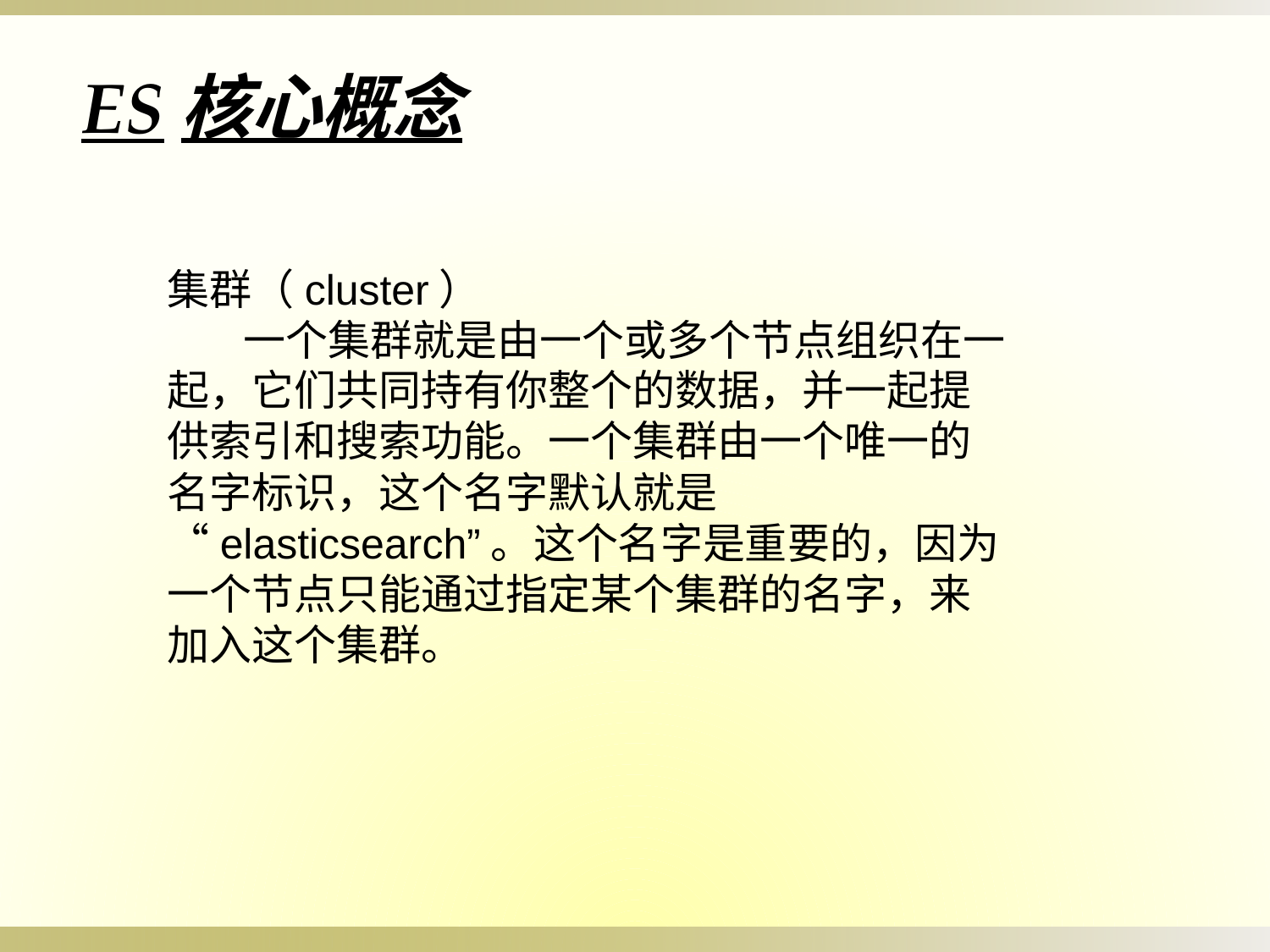

ES核心概念
集群（cluster）
        一个集群就是由一个或多个节点组织在一起，它们共同持有你整个的数据，并一起提供索引和搜索功能。一个集群由一个唯一的名字标识，这个名字默认就是 “elasticsearch”。这个名字是重要的，因为一个节点只能通过指定某个集群的名字，来加入这个集群。